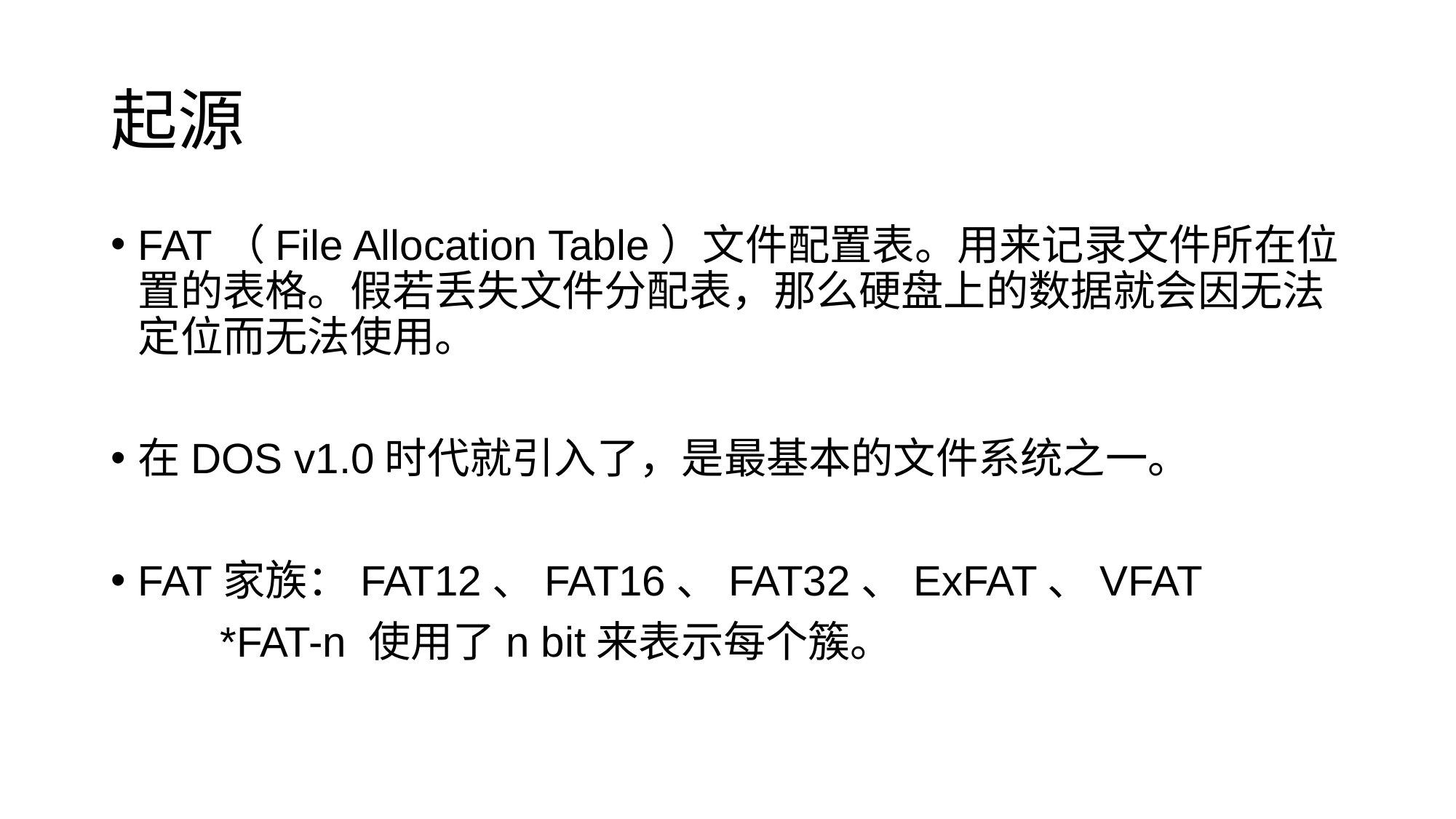

# 起源
FAT（File Allocation Table）文件配置表。用来记录文件所在位置的表格。假若丢失文件分配表，那么硬盘上的数据就会因无法定位而无法使用。

在DOS v1.0时代就引入了，是最基本的文件系统之一。

FAT家族：FAT12、FAT16、FAT32、ExFAT、VFAT
	*FAT-n 使用了n bit来表示每个簇。